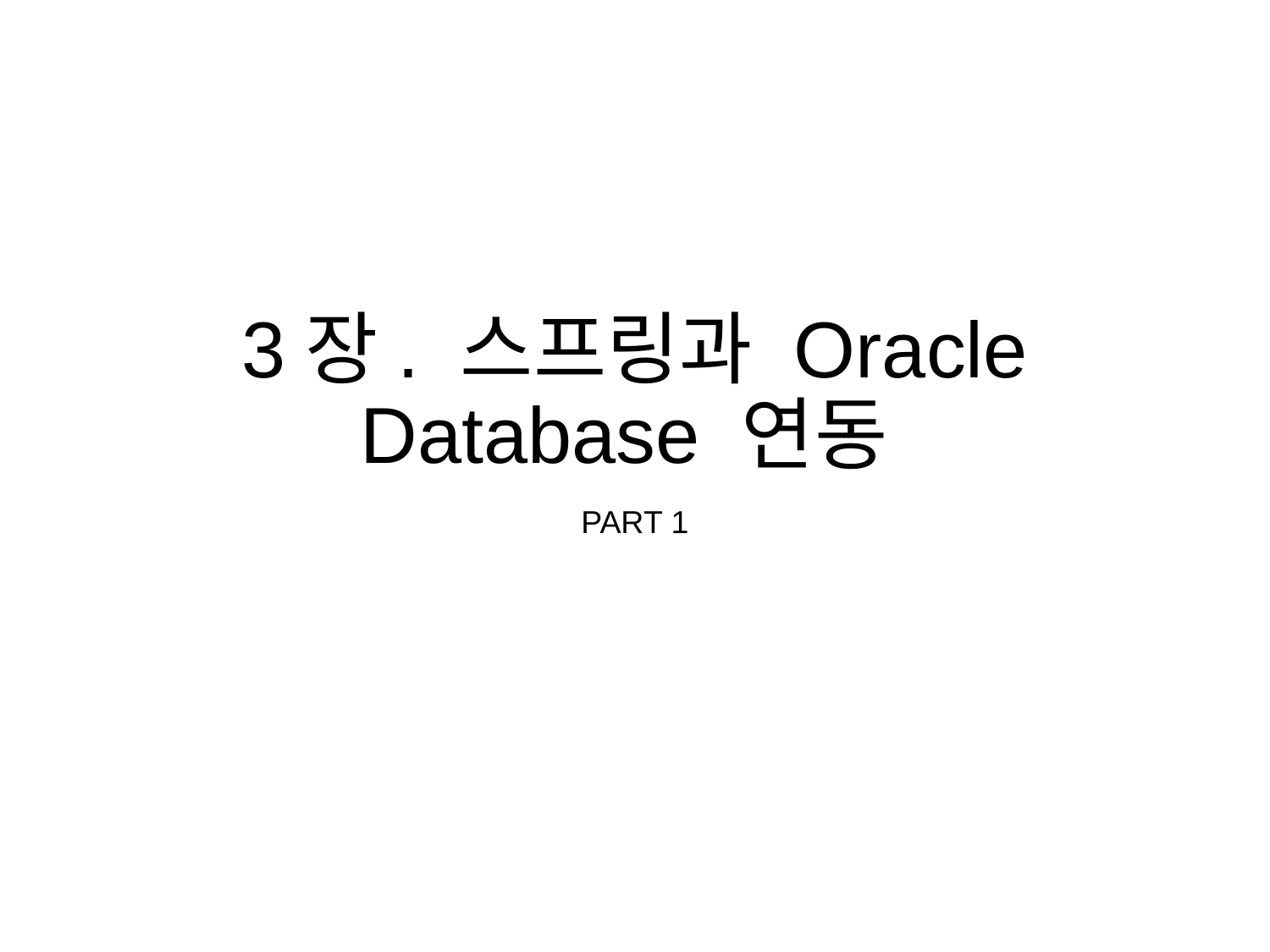

# 3장. 스프링과 Oracle Database 연동
PART 1